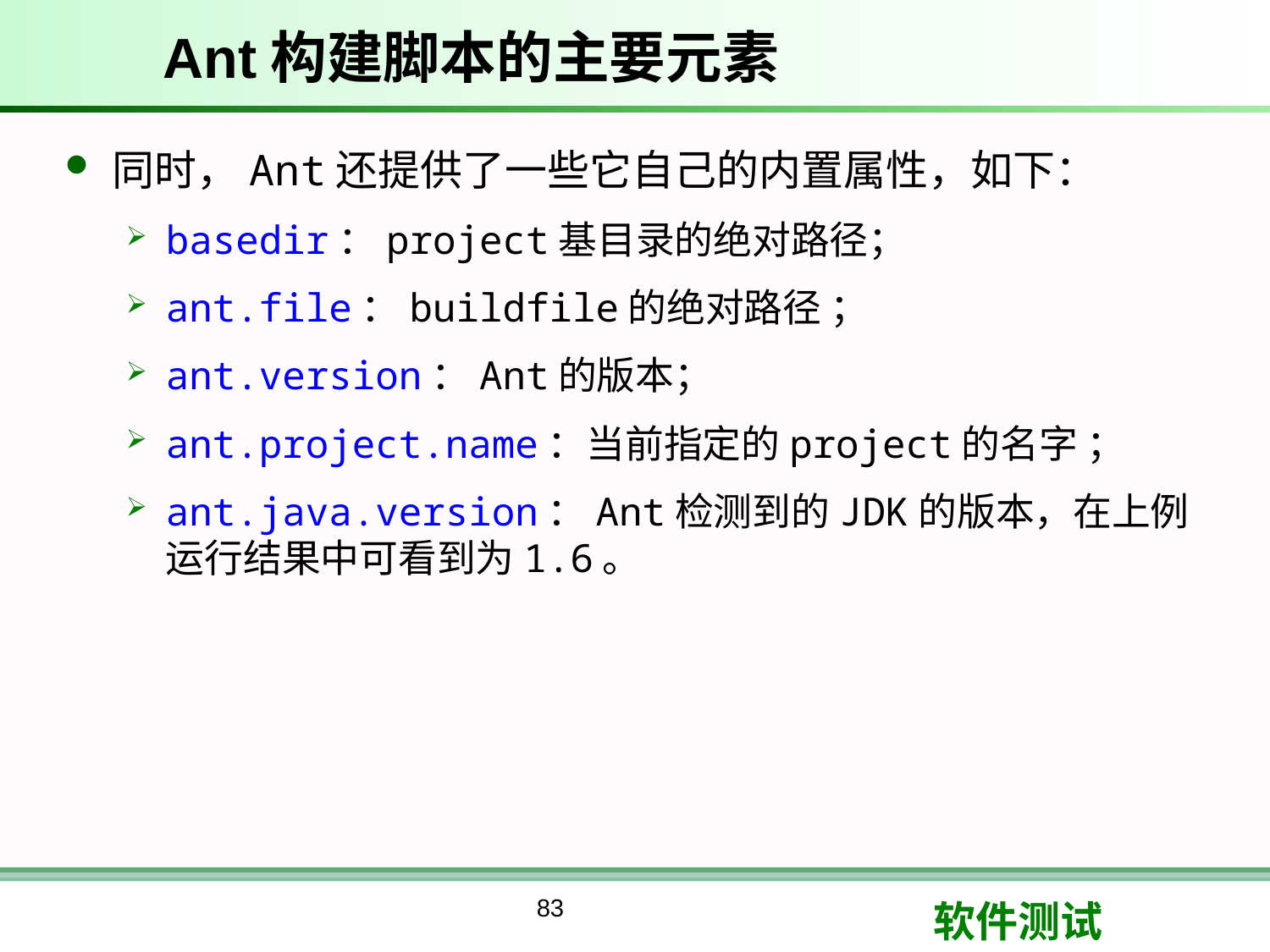

# Ant构建脚本的主要元素
同时，Ant还提供了一些它自己的内置属性，如下：
basedir：project基目录的绝对路径；
ant.file：buildfile的绝对路径 ；
ant.version：Ant的版本；
ant.project.name：当前指定的project的名字 ；
ant.java.version：Ant检测到的JDK的版本，在上例运行结果中可看到为1.6。

83